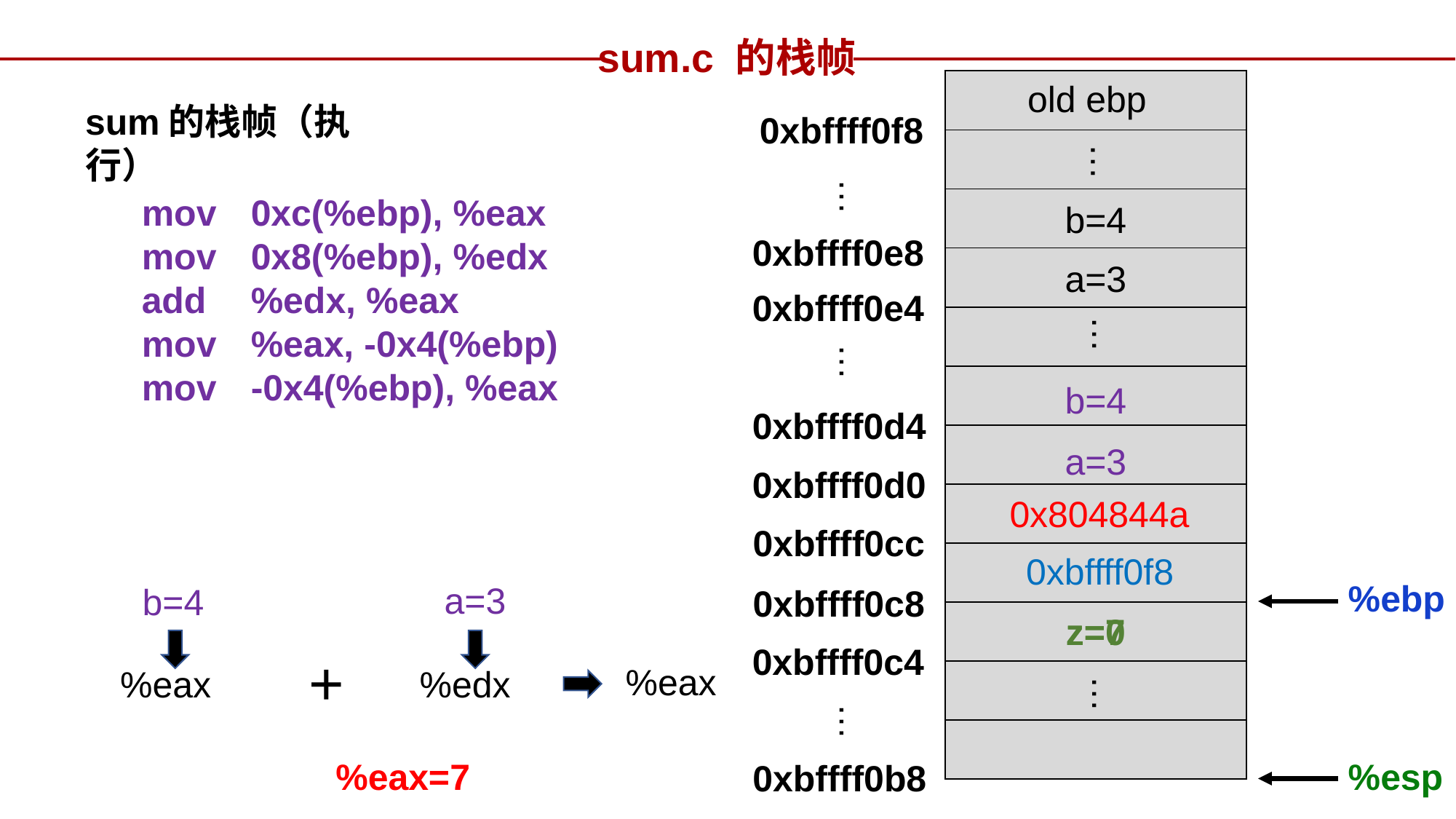

sum.c 的栈帧
|  |
| --- |
|  |
|  |
|  |
|  |
|  |
|  |
|  |
|  |
|  |
|  |
|  |
old ebp
sum的栈帧（执行）
0xbffff0f8
…
…
mov	0xc(%ebp), %eax
mov	0x8(%ebp), %edx
add	%edx, %eax
mov	%eax, -0x4(%ebp)
mov	-0x4(%ebp), %eax

b=4
0xbffff0e8
a=3
0xbffff0e4
…
…
b=4
0xbffff0d4
a=3
0xbffff0d0
0x804844a
0xbffff0cc
0xbffff0f8
%ebp
a=3
b=4
0xbffff0c8
z=7
z=0
0xbffff0c4

+
%eax
%eax
%edx
…

…
%eax=7
%esp
0xbffff0b8